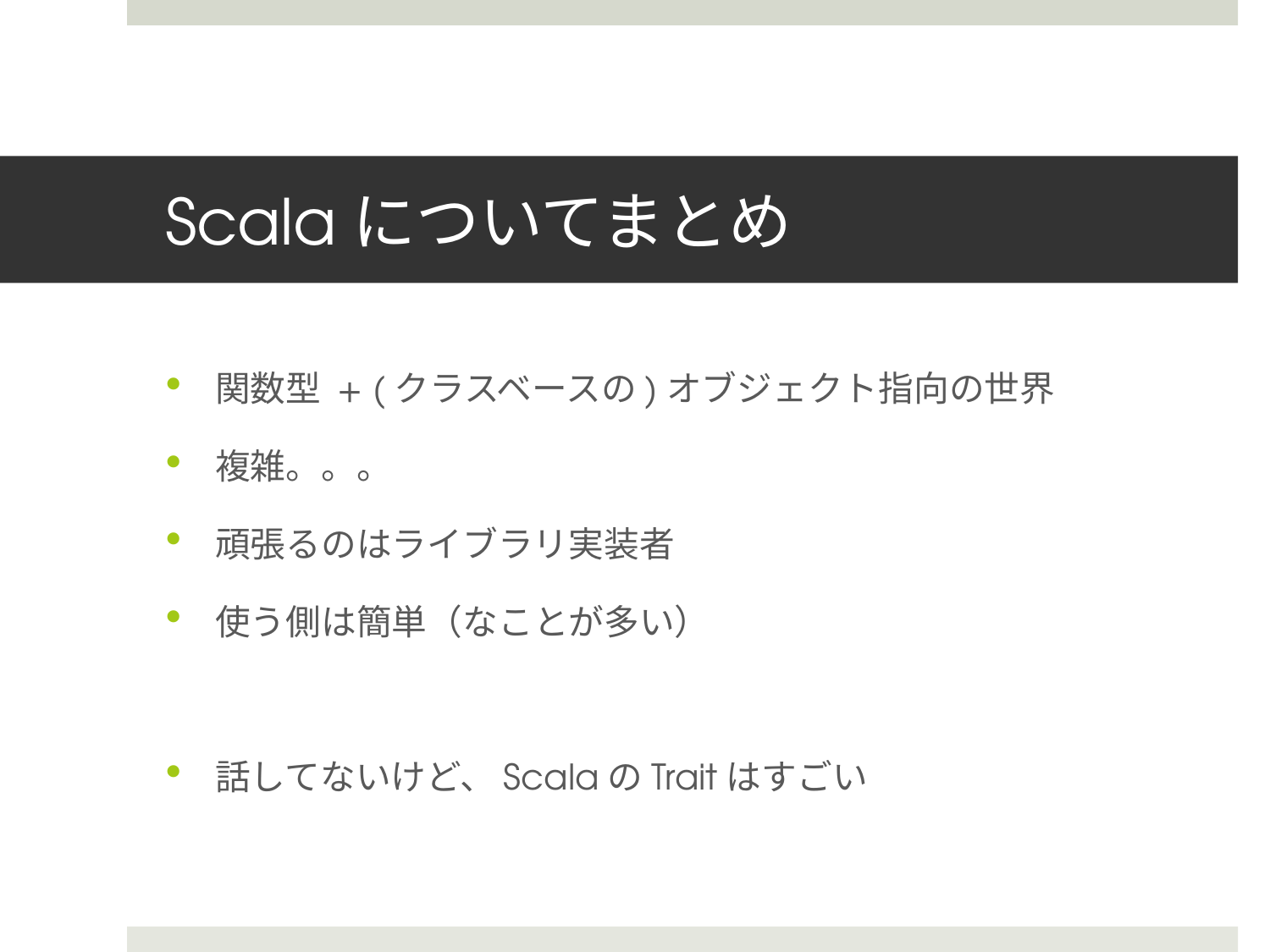

# Scalaについてまとめ
関数型 + (クラスベースの)オブジェクト指向の世界
複雑。。。
頑張るのはライブラリ実装者
使う側は簡単（なことが多い）

話してないけど、ScalaのTraitはすごい